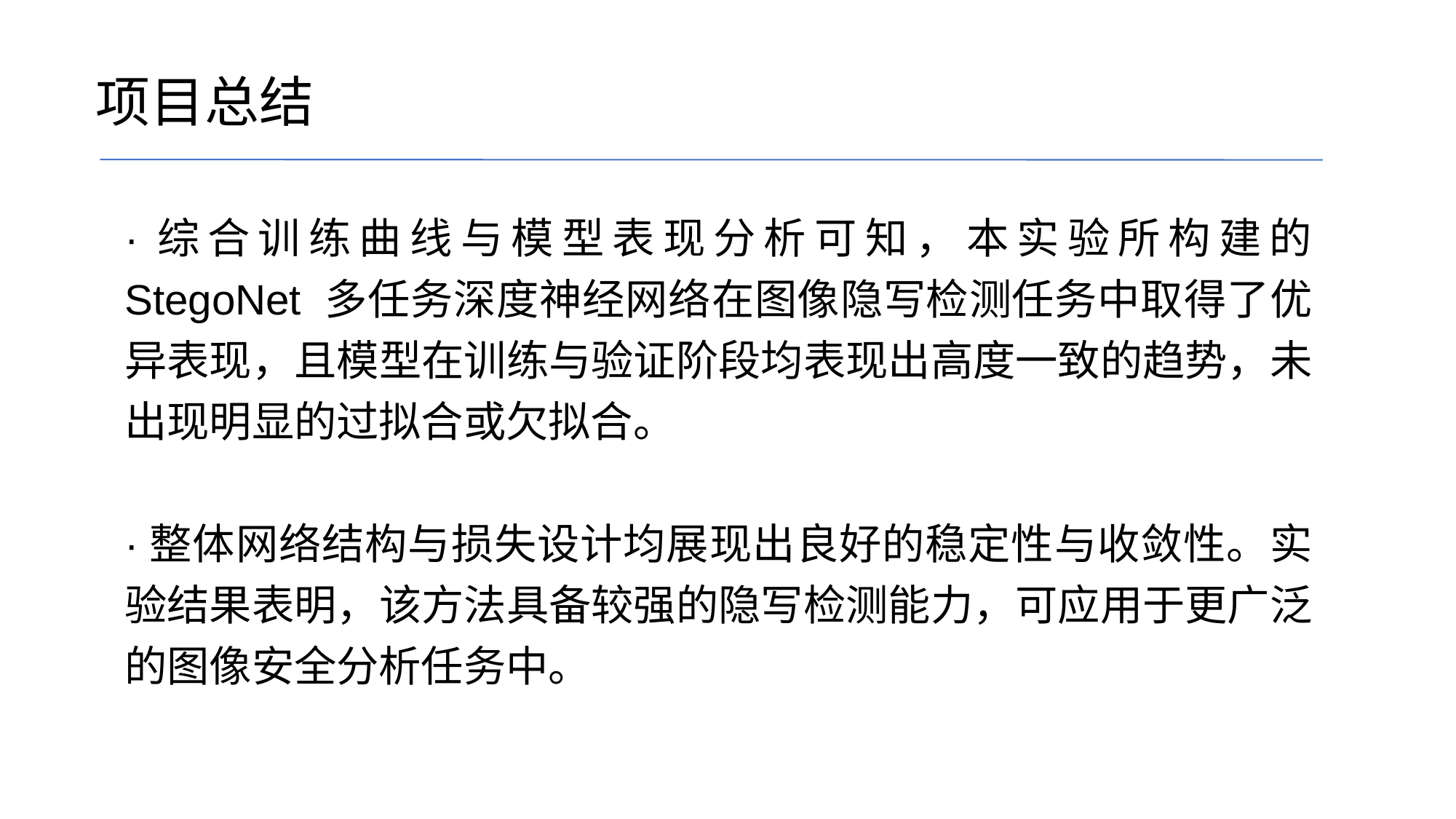

# 项目总结
·综合训练曲线与模型表现分析可知，本实验所构建的 StegoNet 多任务深度神经网络在图像隐写检测任务中取得了优异表现，且模型在训练与验证阶段均表现出高度一致的趋势，未出现明显的过拟合或欠拟合。

·整体网络结构与损失设计均展现出良好的稳定性与收敛性。实验结果表明，该方法具备较强的隐写检测能力，可应用于更广泛的图像安全分析任务中。